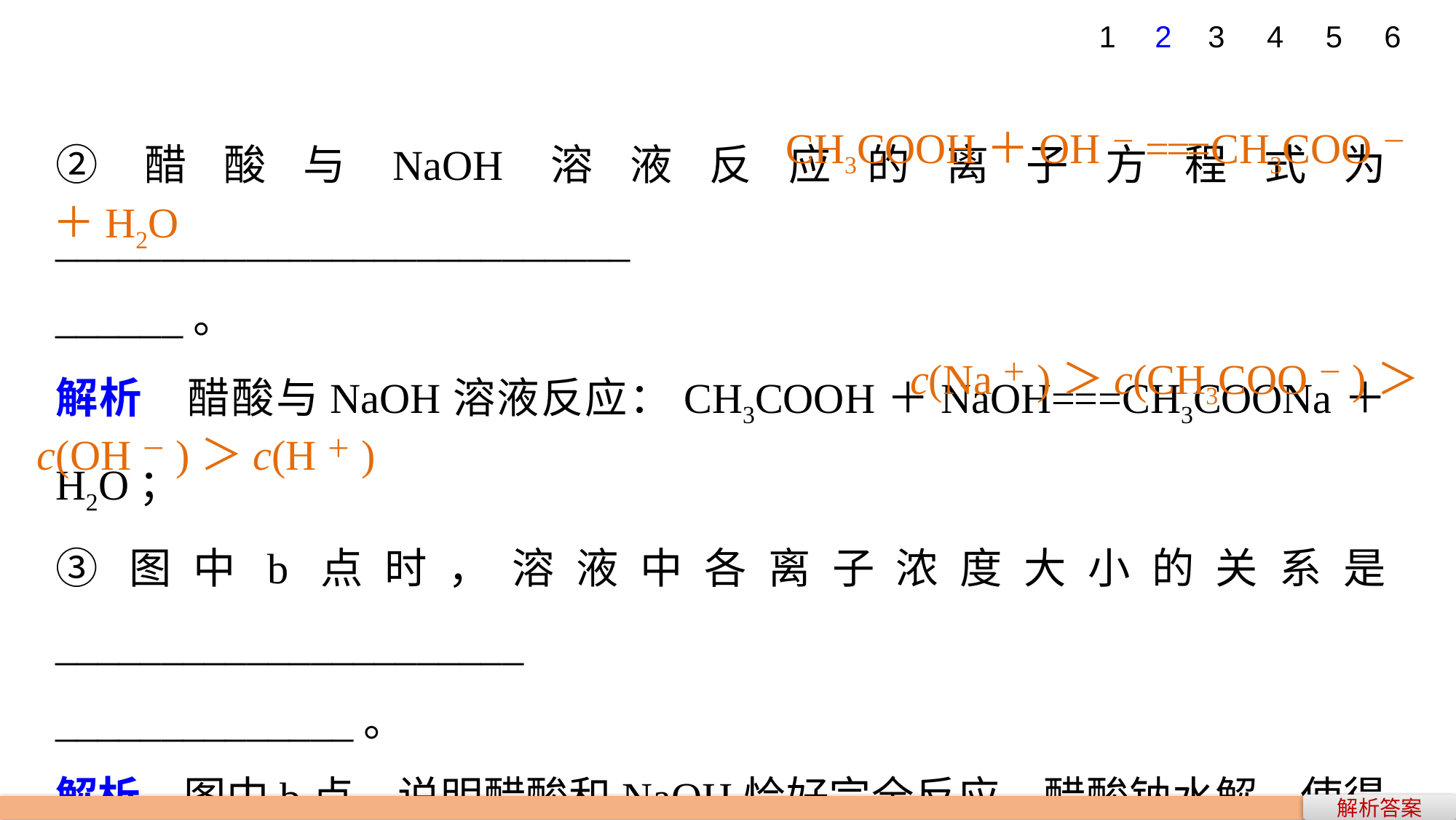

1
2
3
4
5
6
②醋酸与NaOH溶液反应的离子方程式为___________________________
______。
解析　醋酸与NaOH溶液反应：CH3COOH＋NaOH===CH3COONa＋H2O；
③图中b点时，溶液中各离子浓度大小的关系是______________________
______________。
解析　图中b点，说明醋酸和NaOH恰好完全反应，醋酸钠水解，使得c(Na＋)＞c(CH3COO－)；
CH3COOH＋OH－===CH3COO－
＋H2O
c(Na＋)＞c(CH3COO－)＞
c(OH－)＞c(H＋)
解析答案